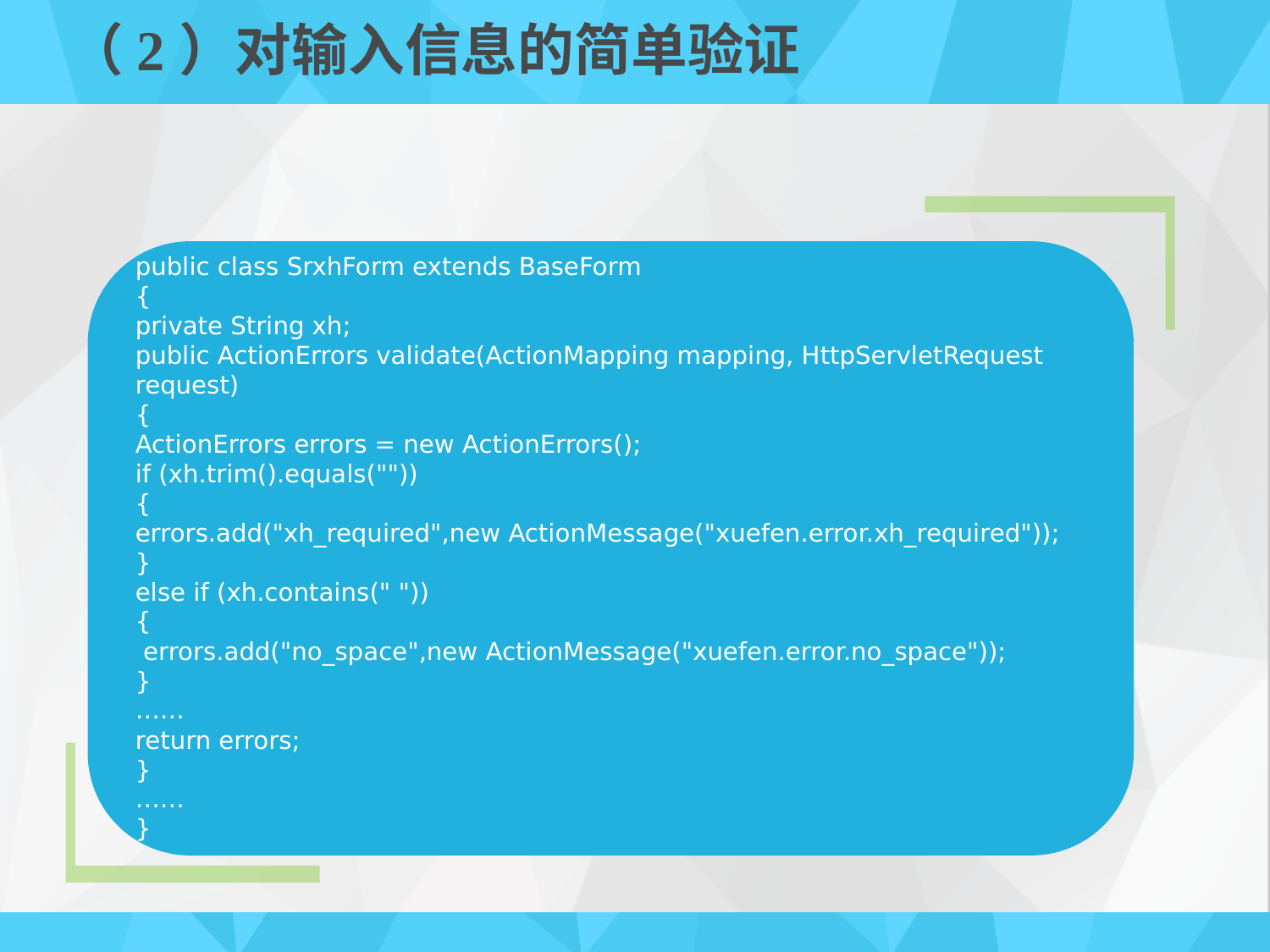

# （2）对输入信息的简单验证

public class SrxhForm extends BaseForm
{
private String xh;
public ActionErrors validate(ActionMapping mapping, HttpServletRequest request)
{
ActionErrors errors = new ActionErrors();
if (xh.trim().equals(""))
{
errors.add("xh_required",new ActionMessage("xuefen.error.xh_required"));
}
else if (xh.contains(" "))
{
 errors.add("no_space",new ActionMessage("xuefen.error.no_space"));
}
……
return errors;
}
……
}